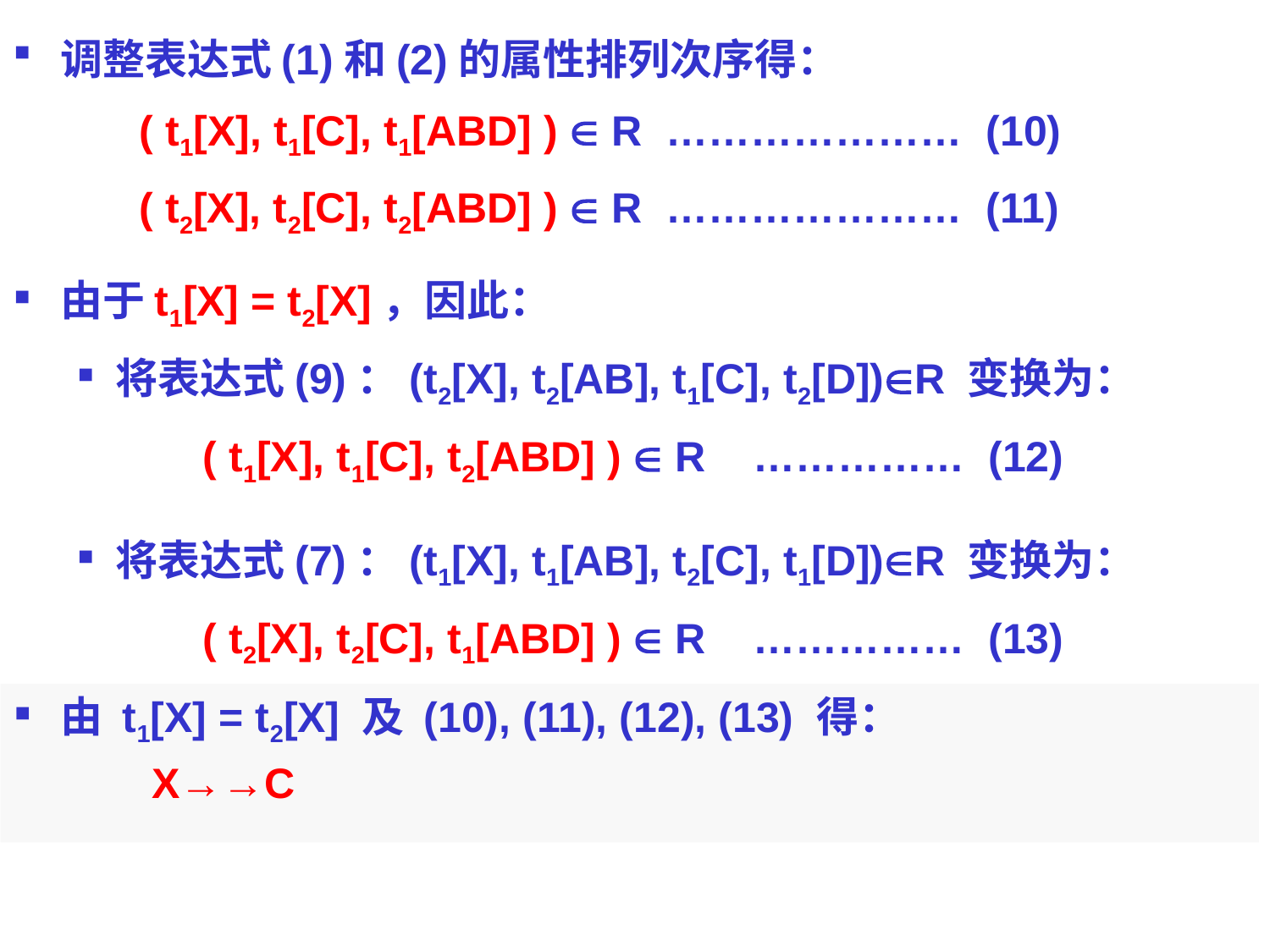

调整表达式(1)和(2)的属性排列次序得：
( t1[X], t1[C], t1[ABD] ) ∈ R  …………………  (10)
( t2[X], t2[C], t2[ABD] ) ∈ R  …………………  (11)
由于t1[X] = t2[X]，因此：
将表达式(9)：(t2[X], t2[AB], t1[C], t2[D])∈R 变换为：
( t1[X], t1[C], t2[ABD] ) ∈ R    ……………  (12)

将表达式(7)：(t1[X], t1[AB], t2[C], t1[D])∈R 变换为：
( t2[X], t2[C], t1[ABD] ) ∈ R    ……………  (13)
由 t1[X] = t2[X] 及 (10), (11), (12), (13) 得：
 X→→C
147
2007年度-教育部-IBM精品课程-南京大学计算机科学与技术系